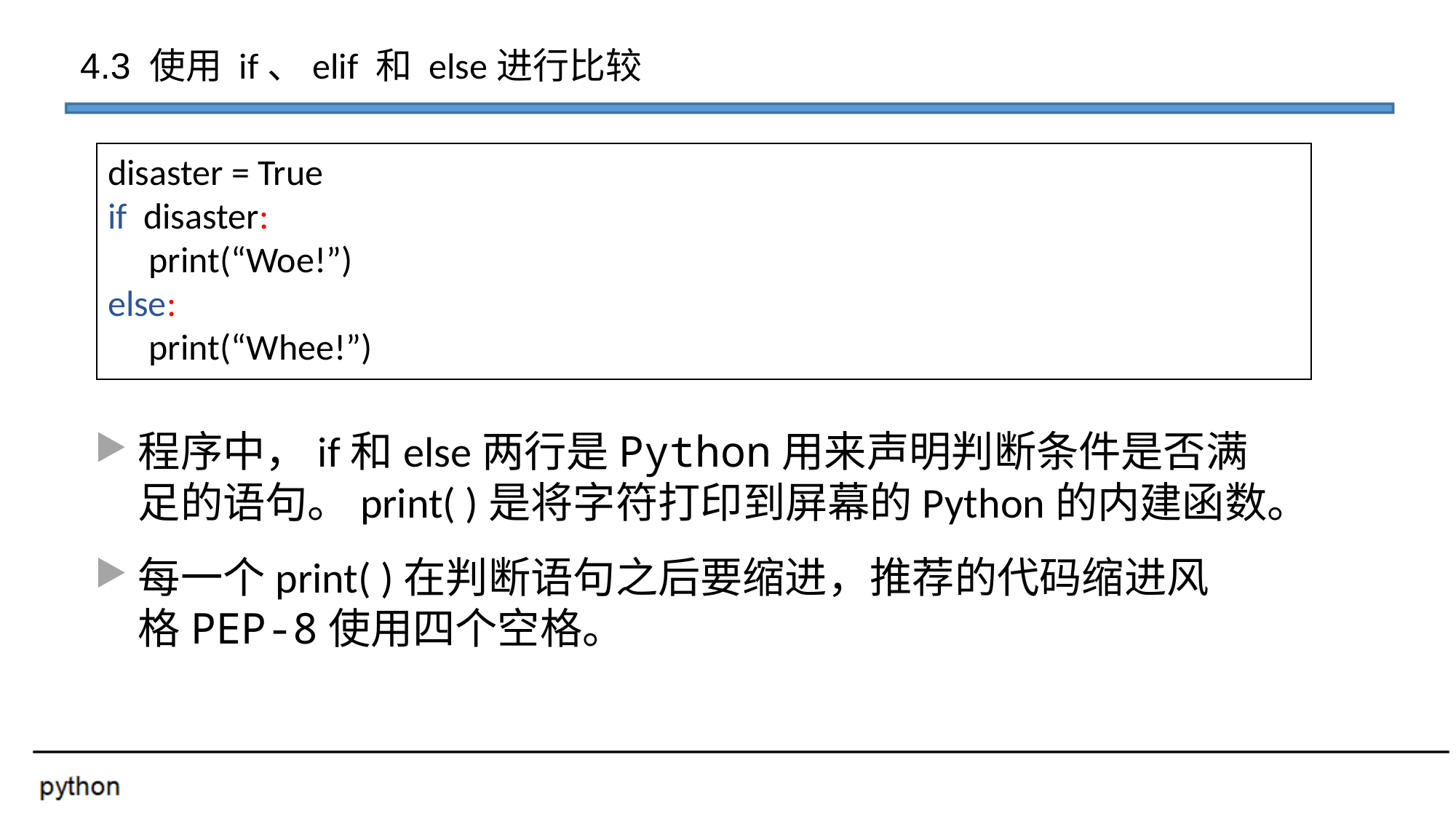

4.3 使用 if、elif 和 else进行比较

disaster = True
if  disaster:
     print(“Woe!”)
else:
     print(“Whee!”)
程序中，if和else两行是Python用来声明判断条件是否满足的语句。print( )是将字符打印到屏幕的Python的内建函数。

每一个print( )在判断语句之后要缩进，推荐的代码缩进风格PEP-8使用四个空格。

7